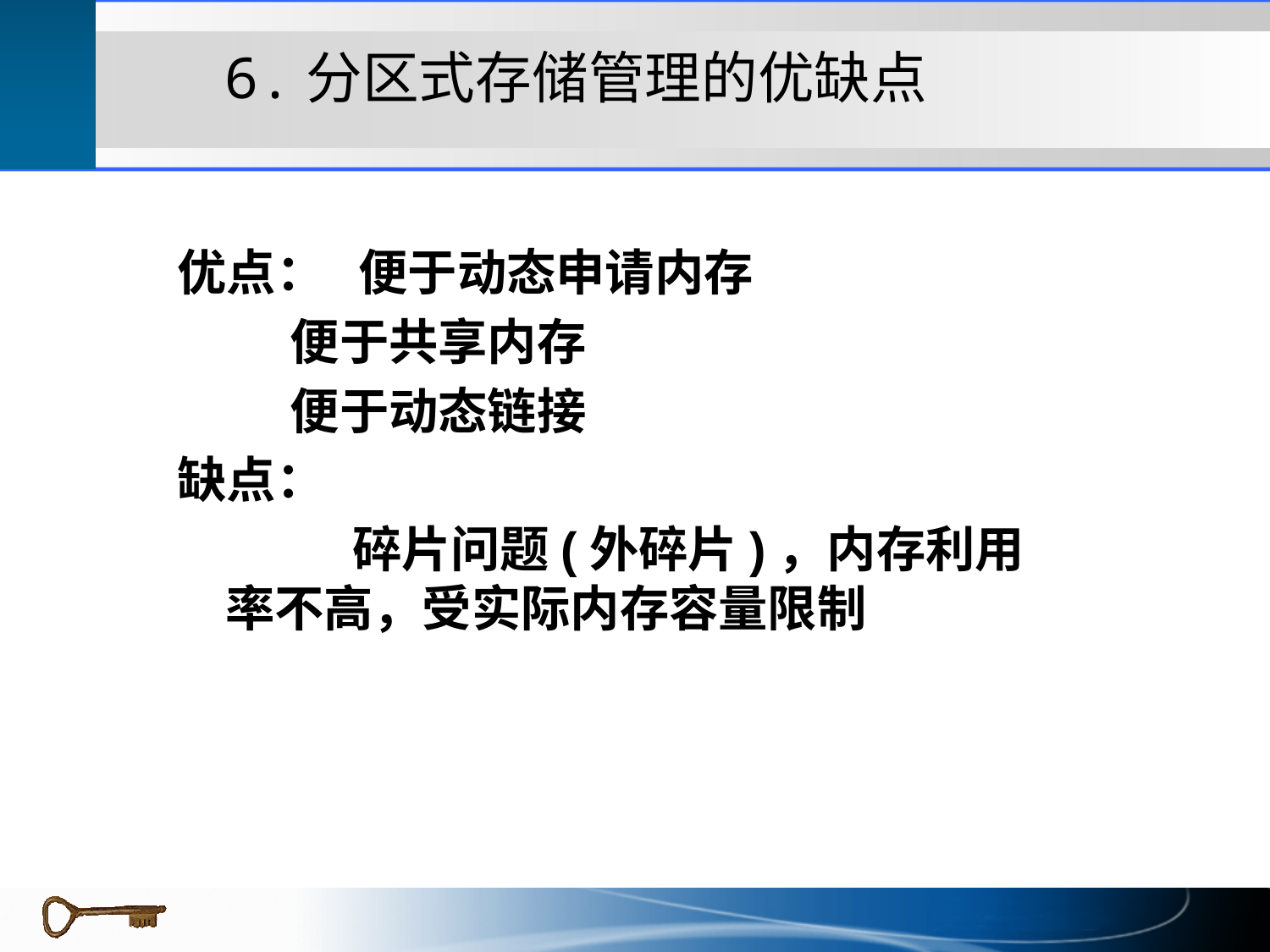

6.分区式存储管理的优缺点

优点：   便于动态申请内存
         便于共享内存
         便于动态链接
缺点：
		碎片问题(外碎片)，内存利用率不高，受实际内存容量限制